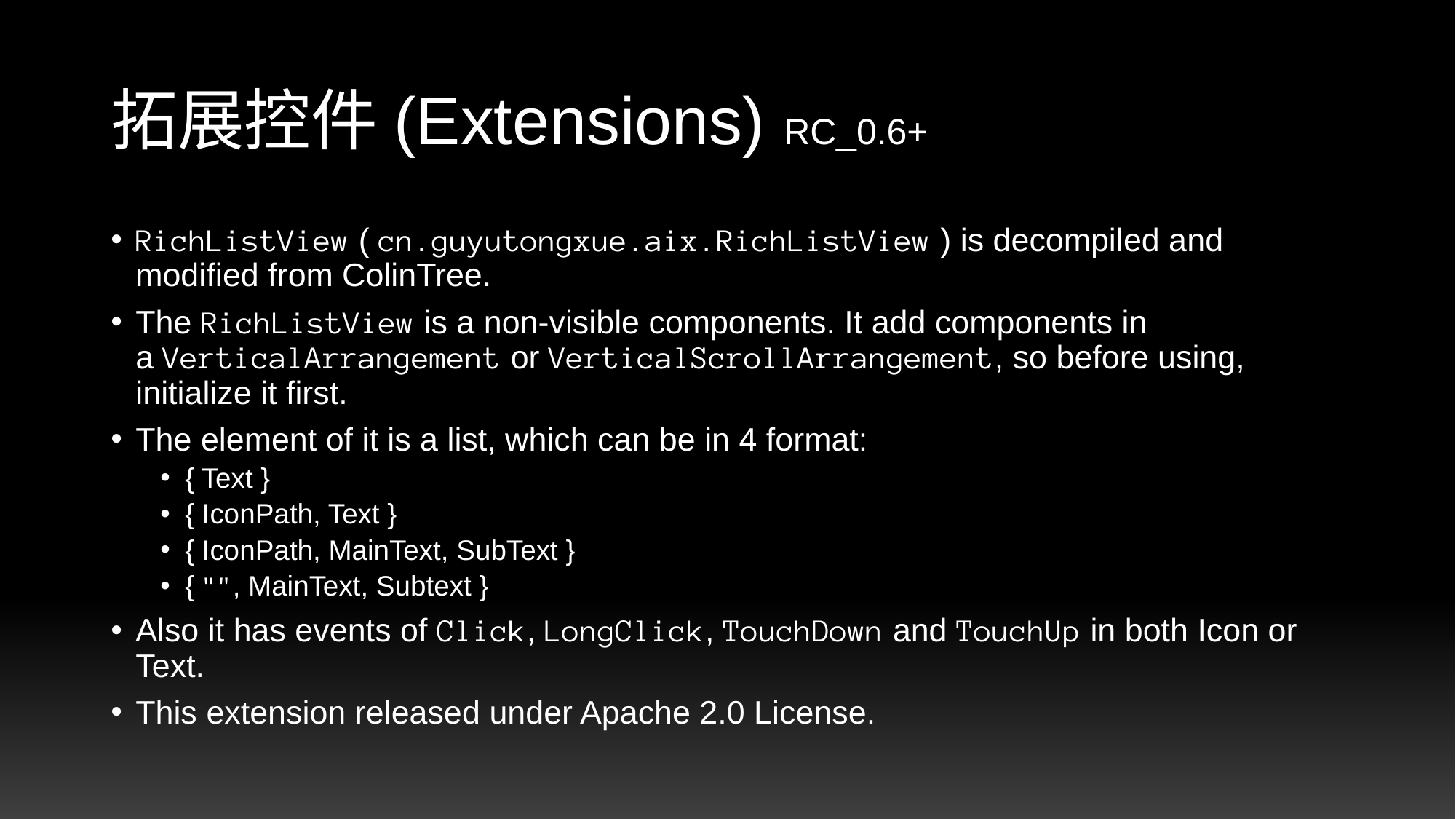

# 拓展控件(Extensions) RC_0.6+
RichListView ( cn.guyutongxue.aix.RichListView ) is decompiled and modified from ColinTree.
The RichListView is a non-visible components. It add components in a VerticalArrangement or VerticalScrollArrangement, so before using, initialize it first.
The element of it is a list, which can be in 4 format:
{ Text }
{ IconPath, Text }
{ IconPath, MainText, SubText }
{ "", MainText, Subtext }
Also it has events of Click, LongClick, TouchDown and TouchUp in both Icon or Text.
This extension released under Apache 2.0 License.